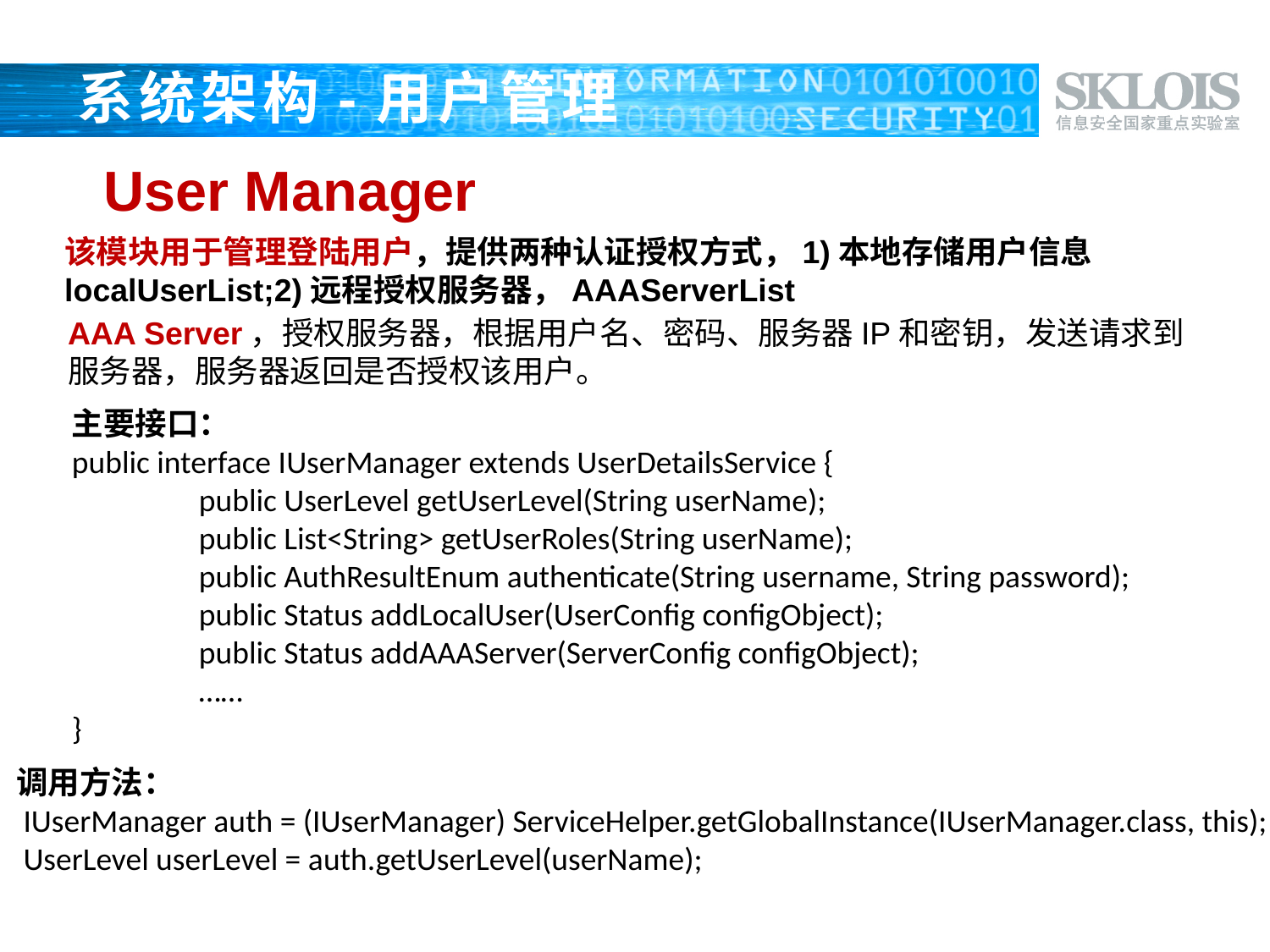

# 系统架构-用户管理
User Manager
该模块用于管理登陆用户，提供两种认证授权方式，1)本地存储用户信息localUserList;2)远程授权服务器，AAAServerList

AAA Server，授权服务器，根据用户名、密码、服务器IP和密钥，发送请求到服务器，服务器返回是否授权该用户。

主要接口：
public interface IUserManager extends UserDetailsService {
 	public UserLevel getUserLevel(String userName);
	public List<String> getUserRoles(String userName);
 	public AuthResultEnum authenticate(String username, String password);
 	public Status addLocalUser(UserConfig configObject);
	public Status addAAAServer(ServerConfig configObject);
	……
}
调用方法：
 IUserManager auth = (IUserManager) ServiceHelper.getGlobalInstance(IUserManager.class, this);
 UserLevel userLevel = auth.getUserLevel(userName);